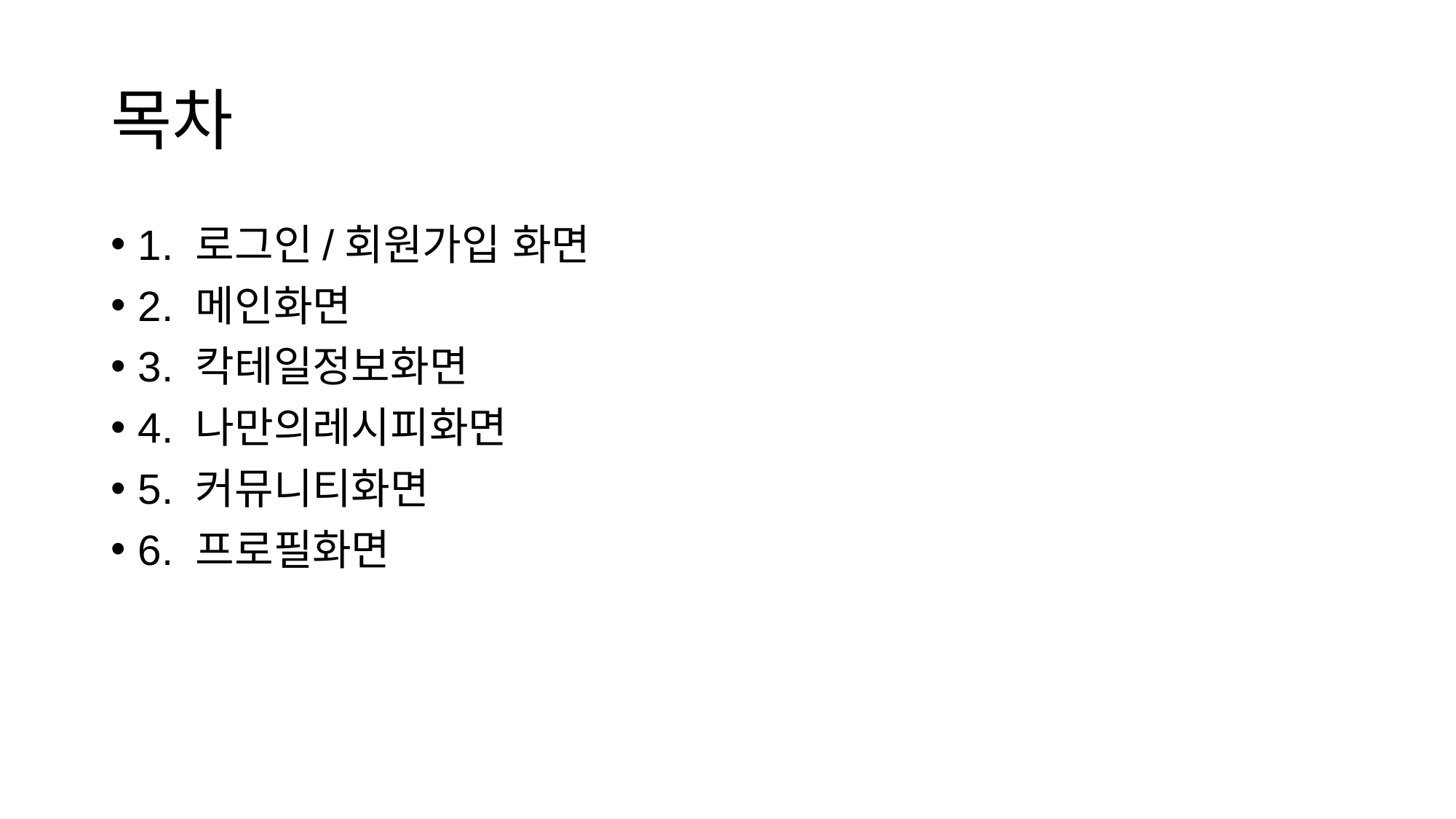

# 목차
1. 로그인/회원가입 화면
2. 메인화면
3. 칵테일정보화면
4. 나만의레시피화면
5. 커뮤니티화면
6. 프로필화면